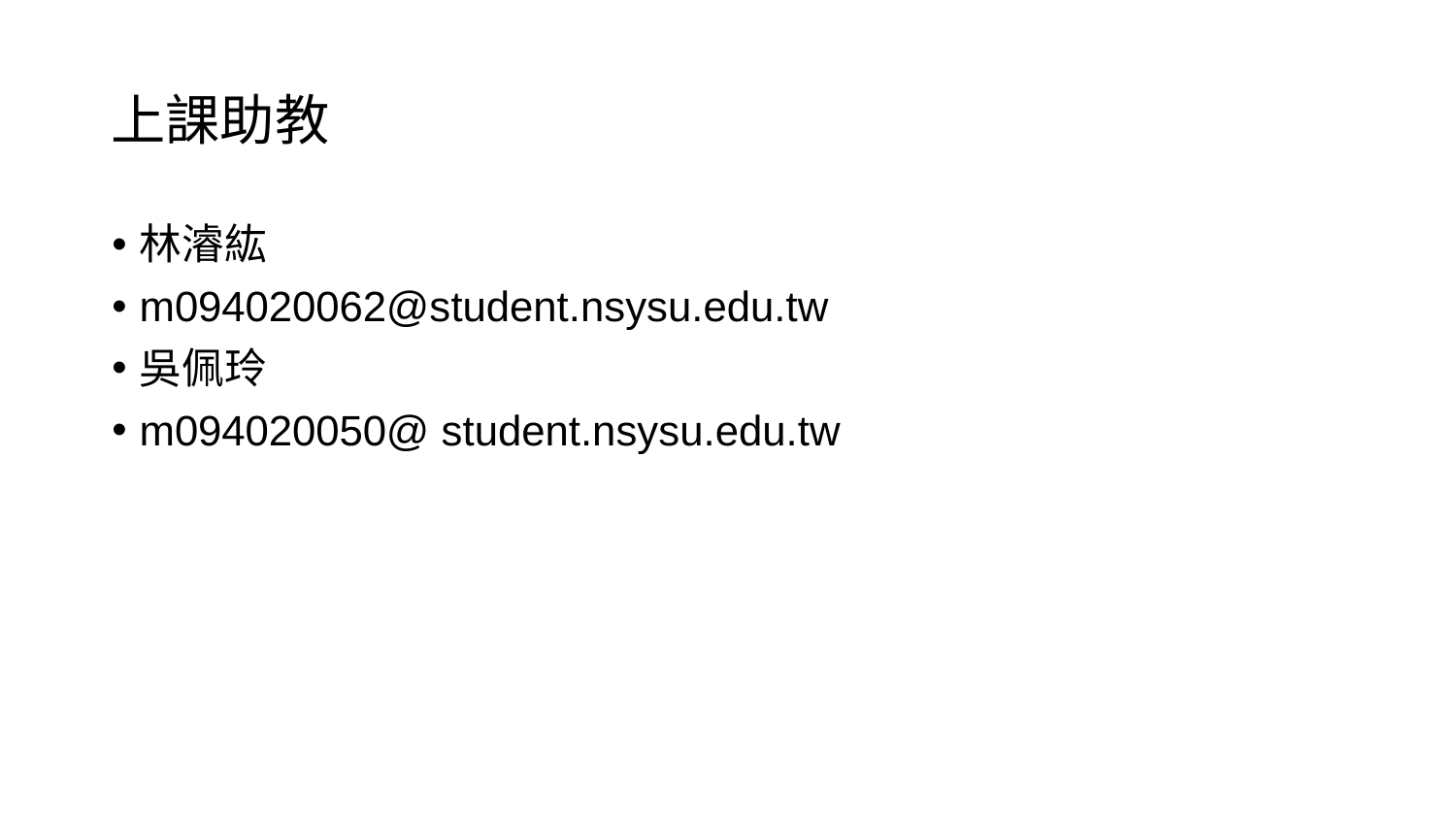

# 上課助教
林濬紘
m094020062@student.nsysu.edu.tw
吳佩玲
m094020050@ student.nsysu.edu.tw